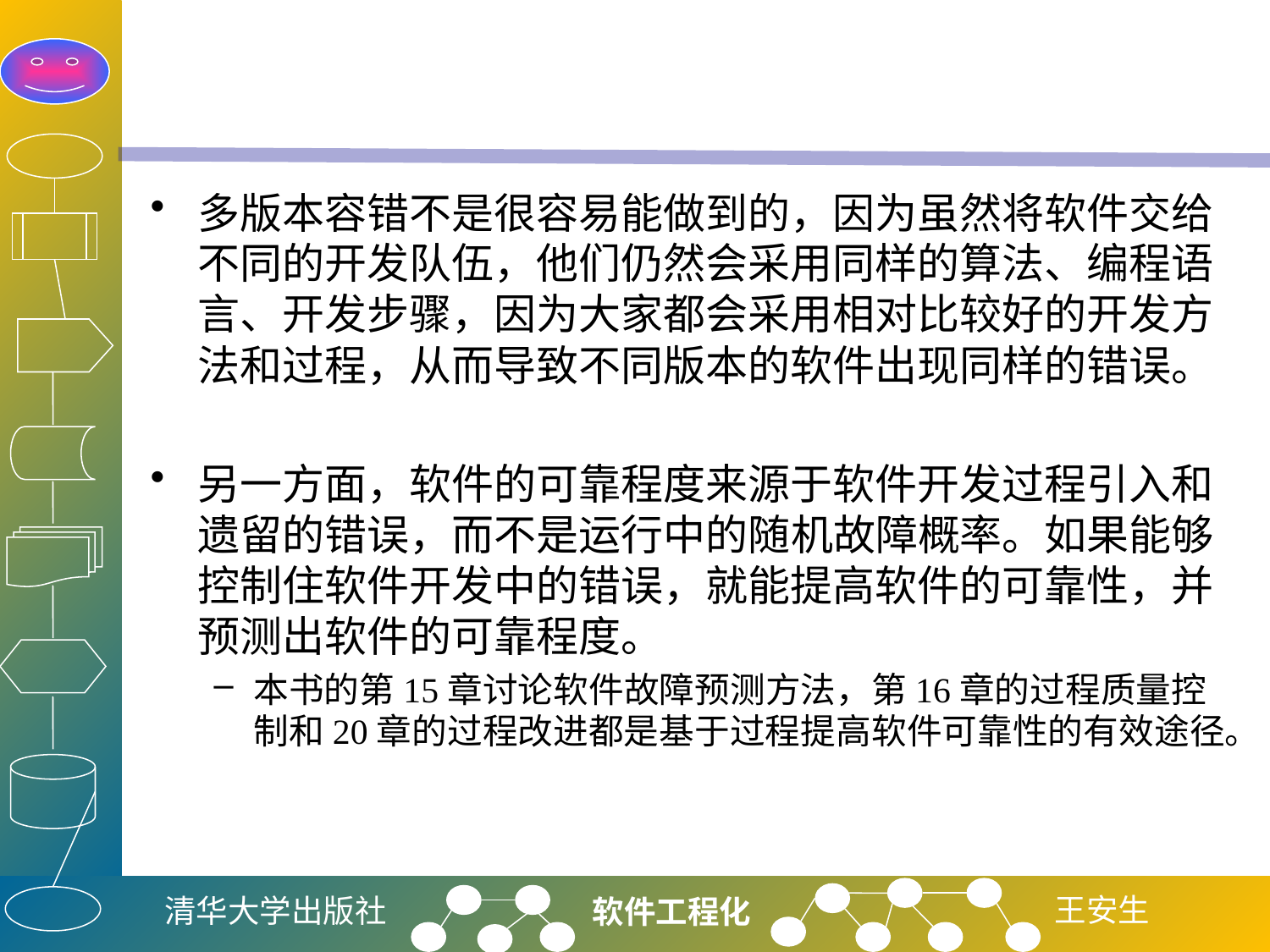

#
多版本容错不是很容易能做到的，因为虽然将软件交给不同的开发队伍，他们仍然会采用同样的算法、编程语言、开发步骤，因为大家都会采用相对比较好的开发方法和过程，从而导致不同版本的软件出现同样的错误。

另一方面，软件的可靠程度来源于软件开发过程引入和遗留的错误，而不是运行中的随机故障概率。如果能够控制住软件开发中的错误，就能提高软件的可靠性，并预测出软件的可靠程度。
本书的第15章讨论软件故障预测方法，第16章的过程质量控制和20章的过程改进都是基于过程提高软件可靠性的有效途径。